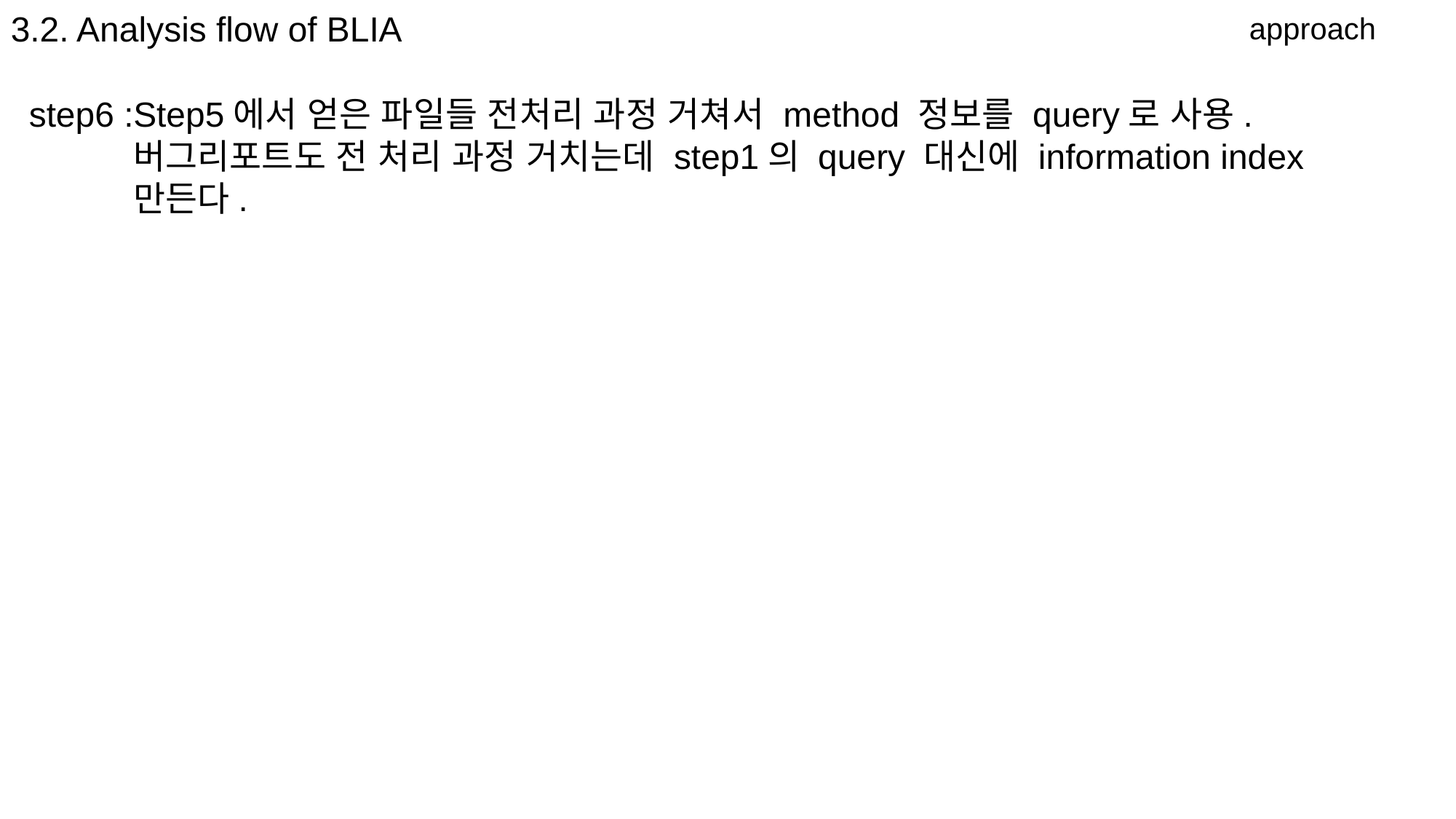

3.2. Analysis flow of BLIA
approach
step6 :
Step5에서 얻은 파일들 전처리 과정 거쳐서 method 정보를 query로 사용. 버그리포트도 전 처리 과정 거치는데 step1의 query 대신에 information index 만든다.